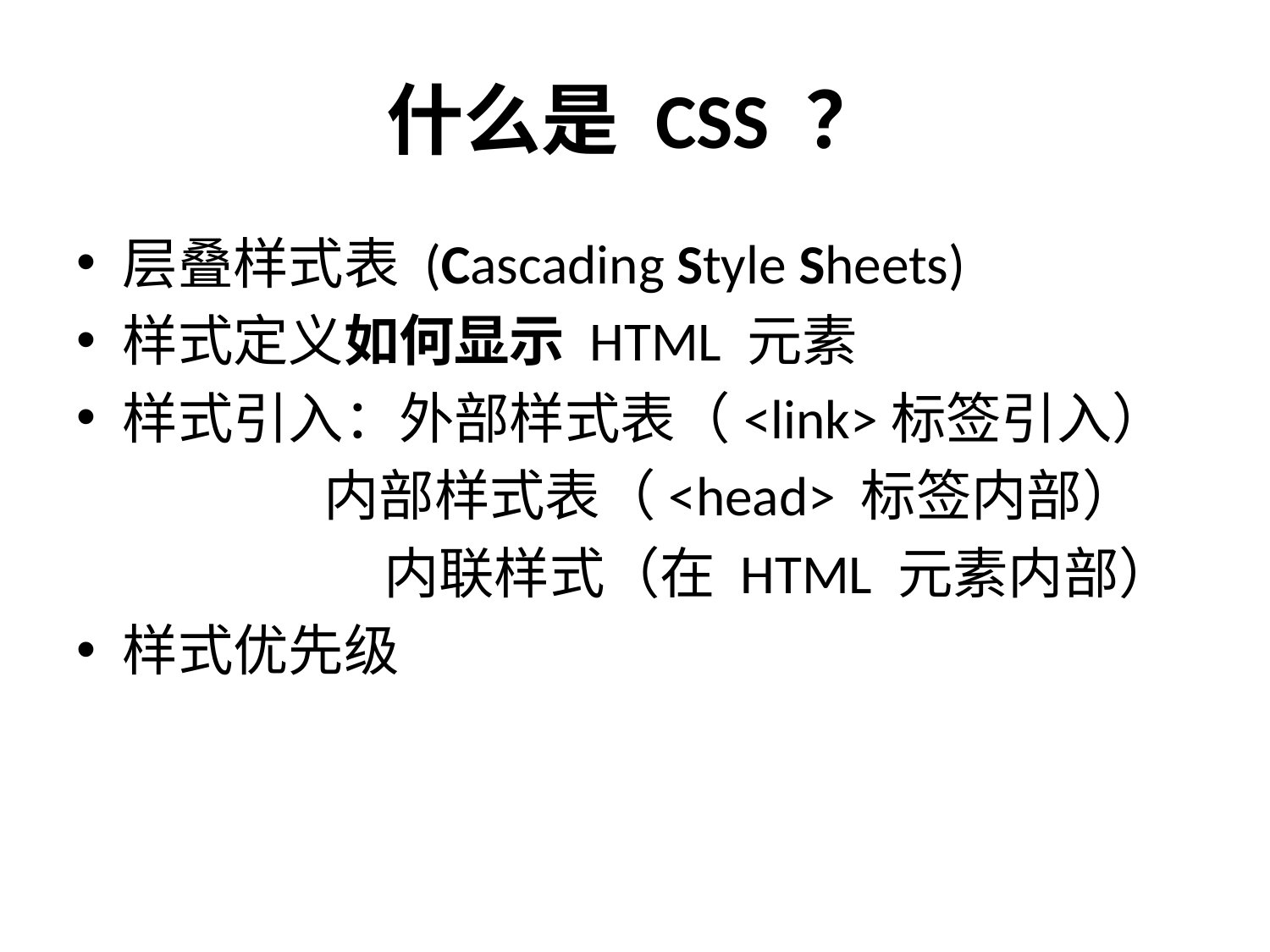

# 什么是 CSS ？
层叠样式表 (Cascading Style Sheets)
样式定义如何显示 HTML 元素
样式引入：外部样式表（<link>标签引入）
		         内部样式表（<head> 标签内部）
                        内联样式（在 HTML 元素内部）
样式优先级